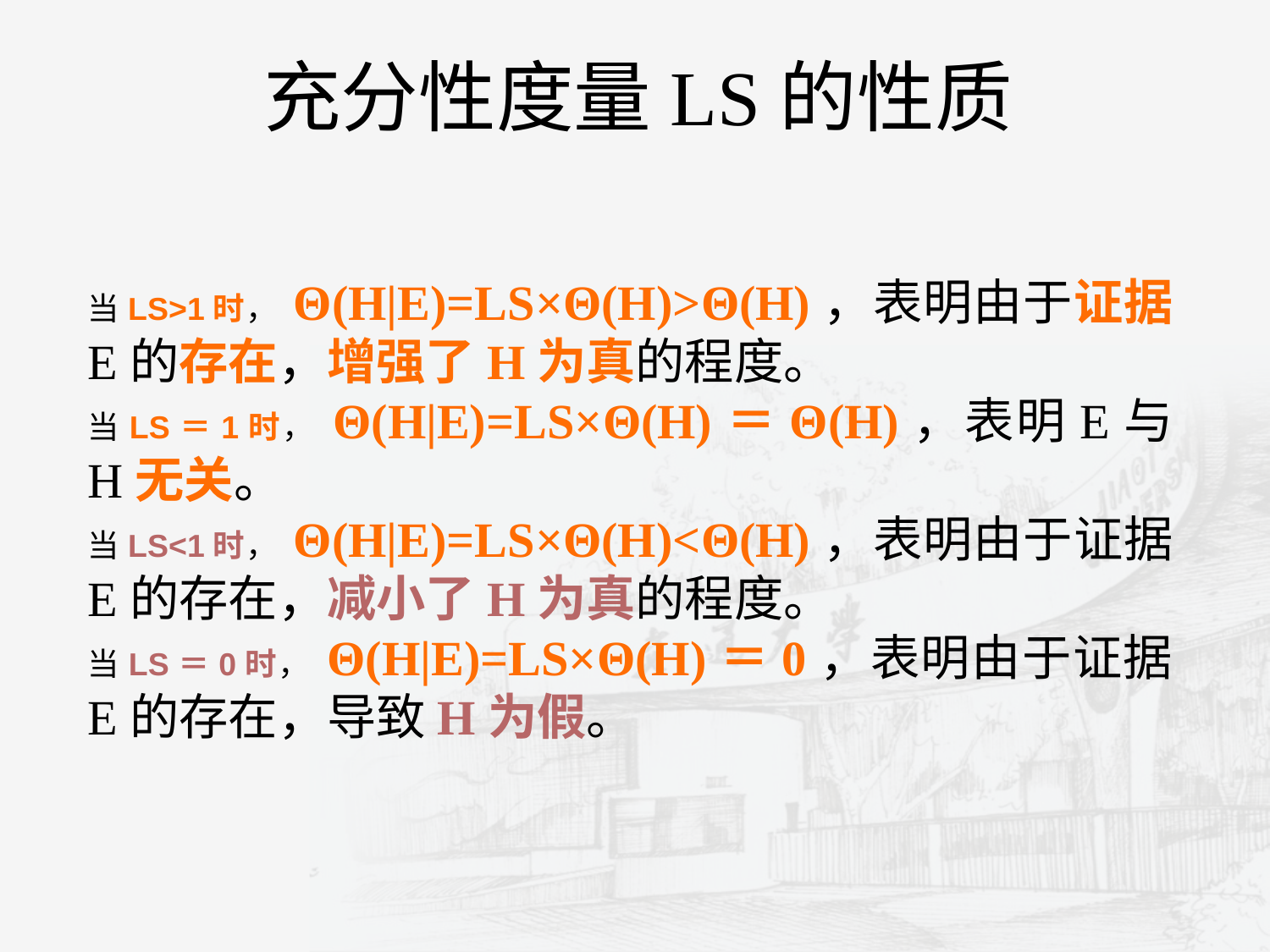

充分性度量LS的性质
当LS>1时， Θ(H|E)=LS×Θ(H)>Θ(H)，表明由于证据E的存在，增强了H为真的程度。
当LS＝1时， Θ(H|E)=LS×Θ(H)＝Θ(H)，表明E与H无关。
当LS<1时， Θ(H|E)=LS×Θ(H)<Θ(H)，表明由于证据E的存在，减小了H为真的程度。
当LS＝0时， Θ(H|E)=LS×Θ(H)＝0，表明由于证据E的存在，导致H为假。
58